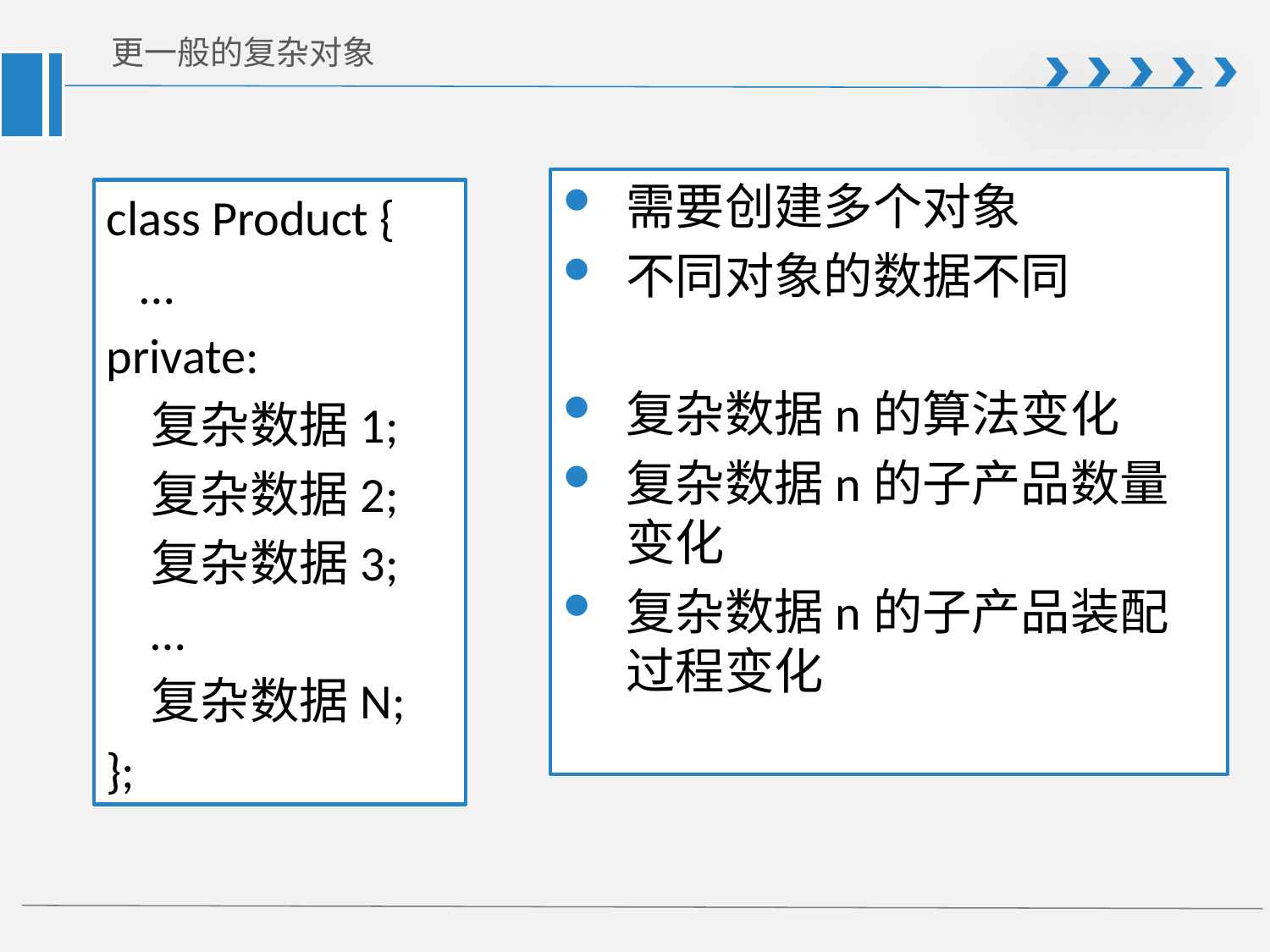

# 更一般的复杂对象
需要创建多个对象
不同对象的数据不同

复杂数据n的算法变化
复杂数据n的子产品数量变化
复杂数据n的子产品装配过程变化

class Product {
   …
private:
   复杂数据1;
   复杂数据2;
   复杂数据3;
    …
   复杂数据N;
};